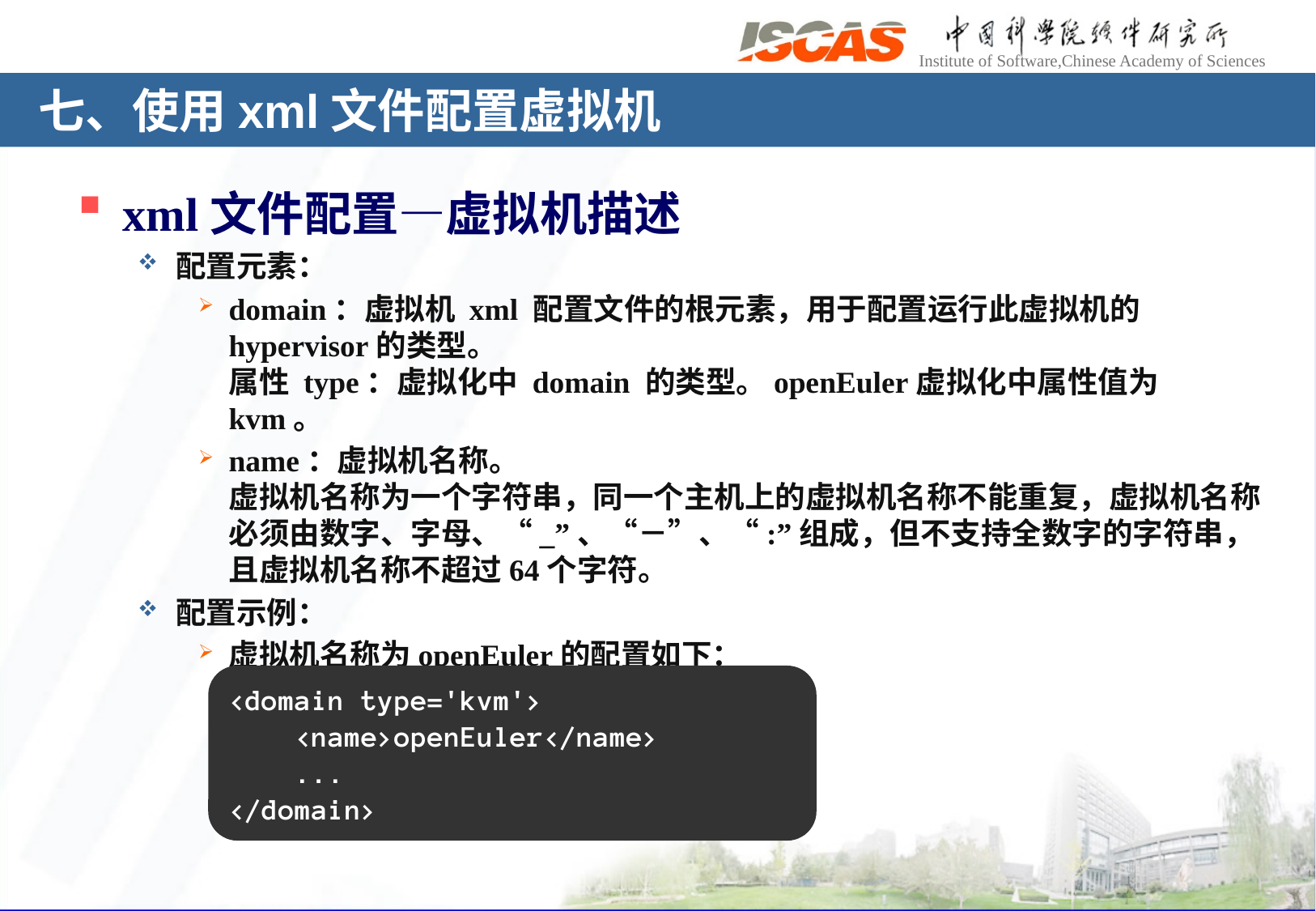

# 七、使用xml文件配置虚拟机
xml文件配置—虚拟机描述
配置元素：
domain：虚拟机 xml 配置文件的根元素，用于配置运行此虚拟机的 hypervisor的类型。
属性 type：虚拟化中 domain 的类型。openEuler虚拟化中属性值为 kvm。
name：虚拟机名称。
虚拟机名称为一个字符串，同一个主机上的虚拟机名称不能重复，虚拟机名称必须由数字、字母、“_”、“－”、“:”组成，但不支持全数字的字符串，且虚拟机名称不超过64个字符。
配置示例：
虚拟机名称为openEuler的配置如下：

<domain type='kvm'>
    <name>openEuler</name>
    ...
</domain>